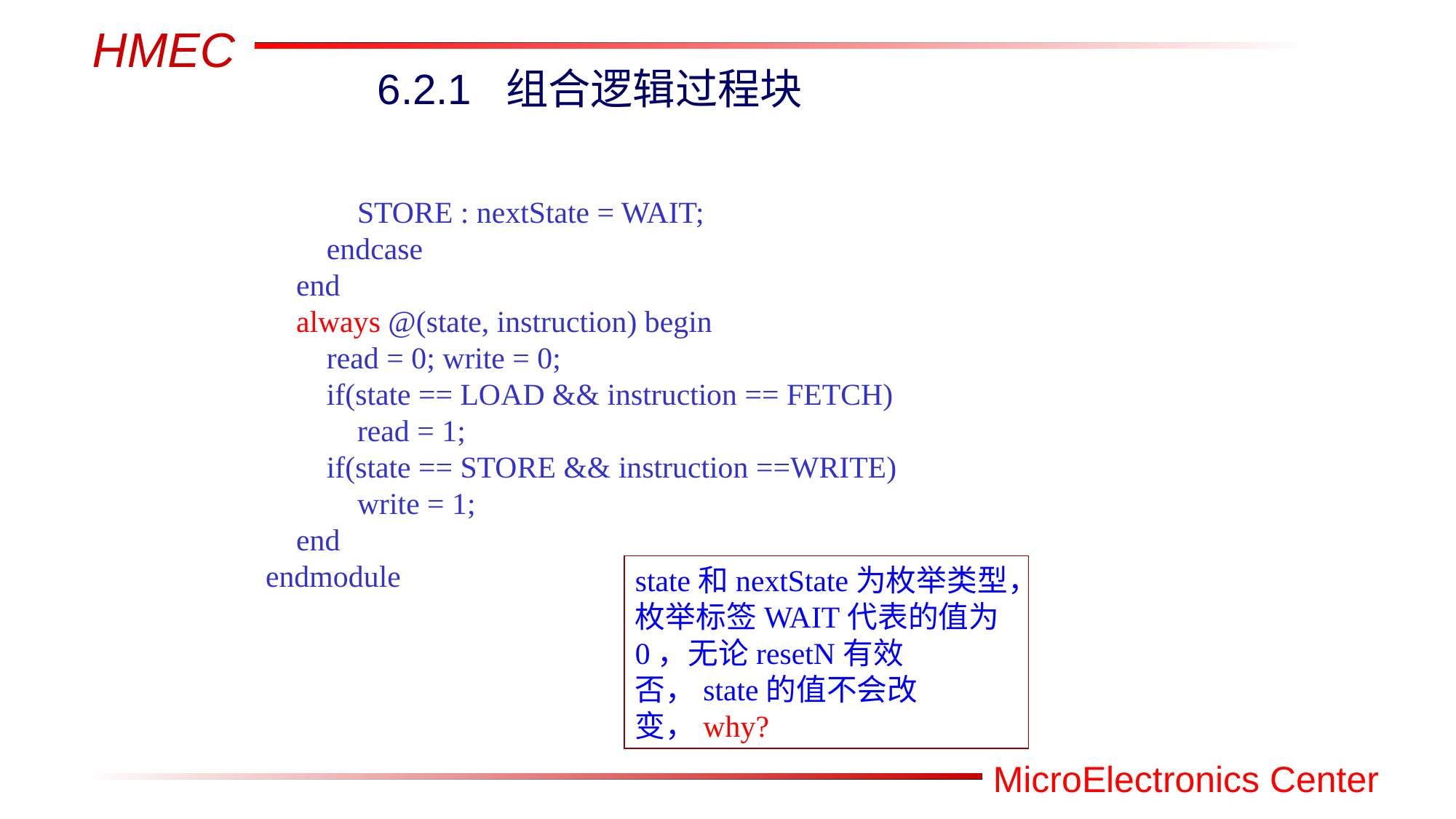

6.2.1  组合逻辑过程块
            STORE : nextState = WAIT;
        endcase
    end
    always @(state, instruction) begin
        read = 0; write = 0;
        if(state == LOAD && instruction == FETCH)
            read = 1;
        if(state == STORE && instruction ==WRITE)
            write = 1;
    end
endmodule
state和nextState为枚举类型，枚举标签WAIT代表的值为0，无论resetN有效否，state的值不会改变，why?